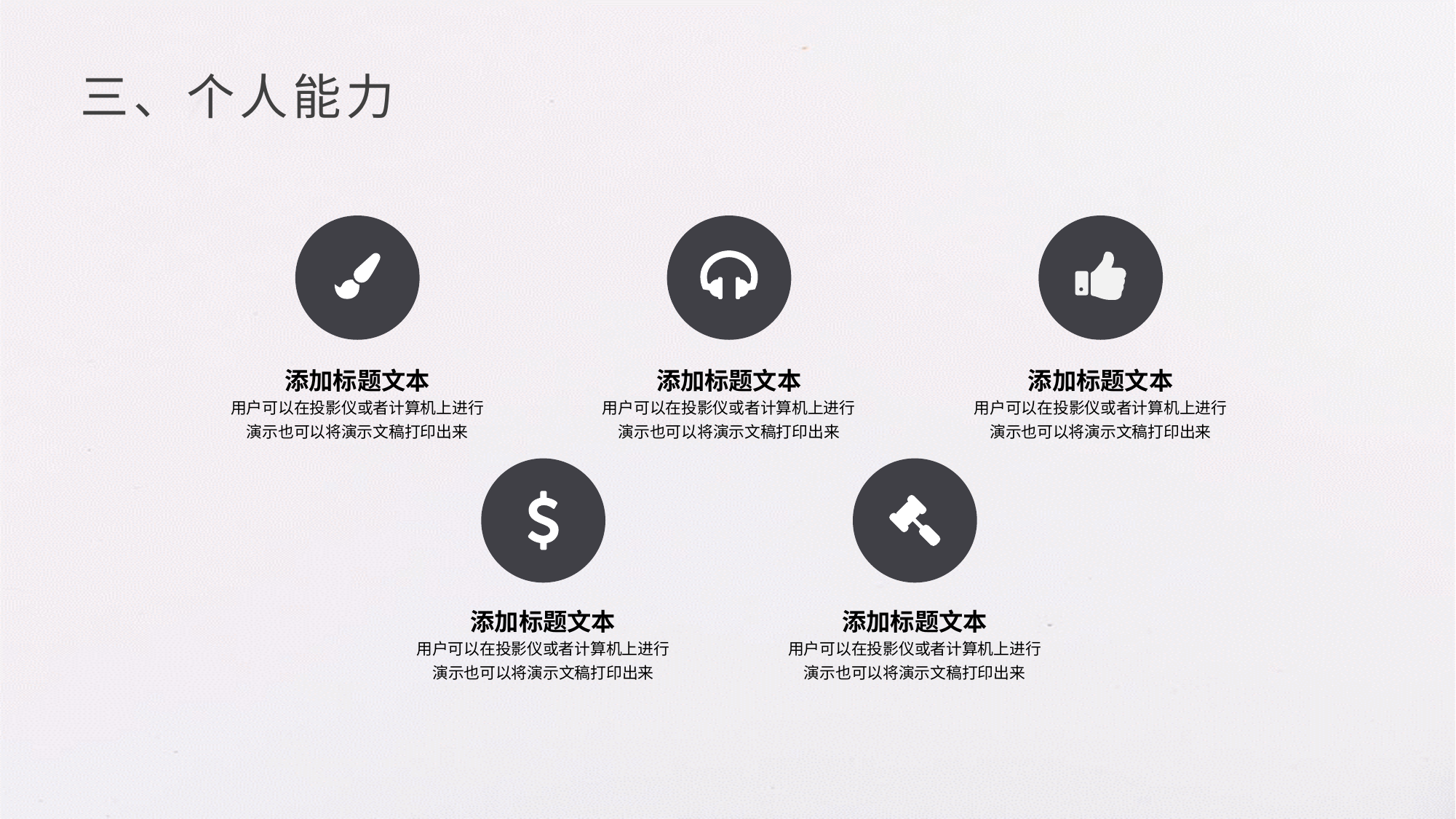

三、个人能力

添加标题文本
用户可以在投影仪或者计算机上进行演示也可以将演示文稿打印出来
添加标题文本
用户可以在投影仪或者计算机上进行演示也可以将演示文稿打印出来
添加标题文本
用户可以在投影仪或者计算机上进行演示也可以将演示文稿打印出来
添加标题文本
用户可以在投影仪或者计算机上进行演示也可以将演示文稿打印出来
添加标题文本
用户可以在投影仪或者计算机上进行演示也可以将演示文稿打印出来